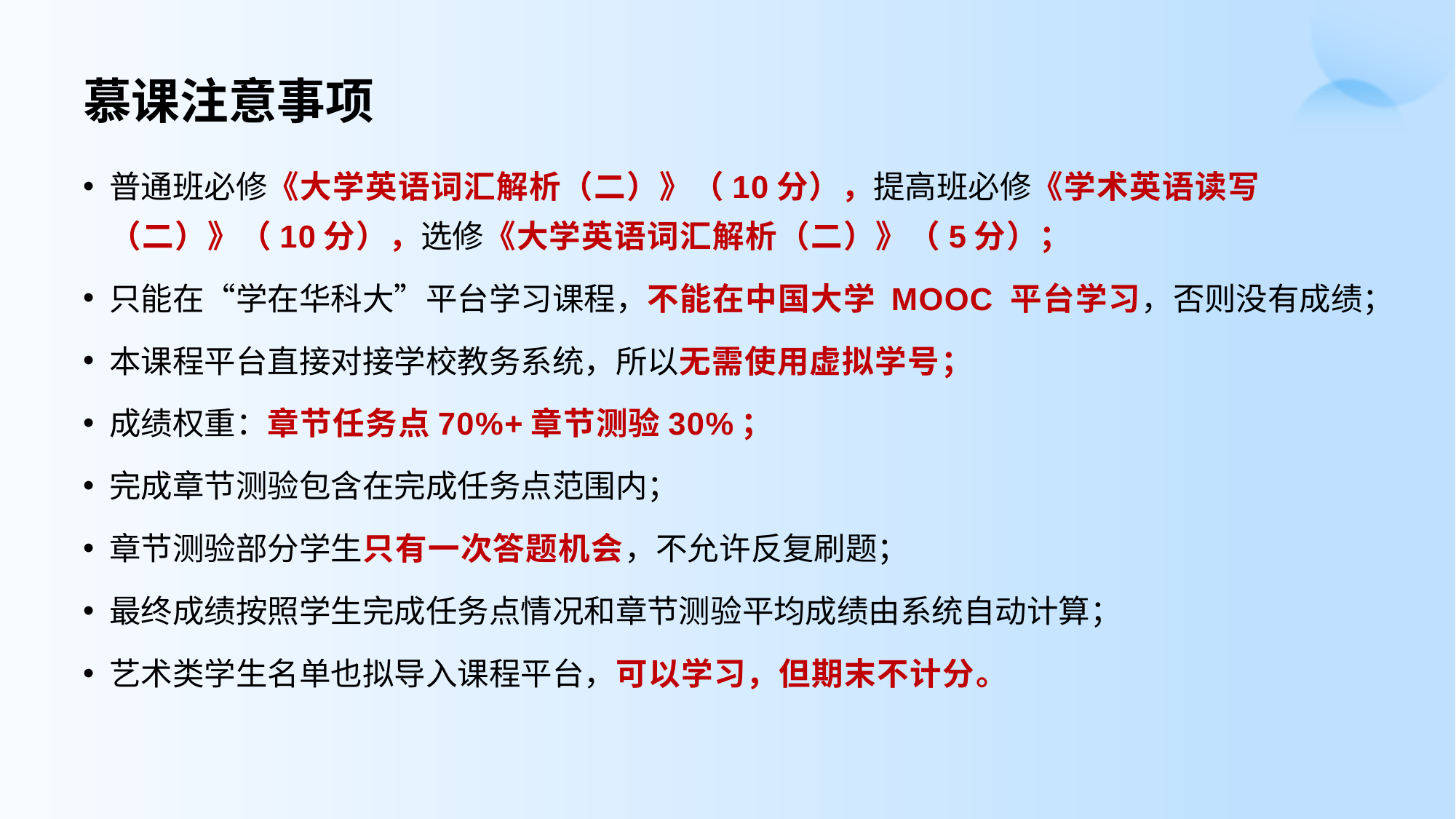

# 慕课注意事项
普通班必修《大学英语词汇解析（二）》（10分），提高班必修《学术英语读写（二）》（10分），选修《大学英语词汇解析（二）》（5分）；
只能在“学在华科大”平台学习课程，不能在中国大学 MOOC 平台学习，否则没有成绩；
本课程平台直接对接学校教务系统，所以无需使用虚拟学号；
成绩权重：章节任务点70%+章节测验30%；
完成章节测验包含在完成任务点范围内；
章节测验部分学生只有一次答题机会，不允许反复刷题；
最终成绩按照学生完成任务点情况和章节测验平均成绩由系统自动计算；
艺术类学生名单也拟导入课程平台，可以学习，但期末不计分。